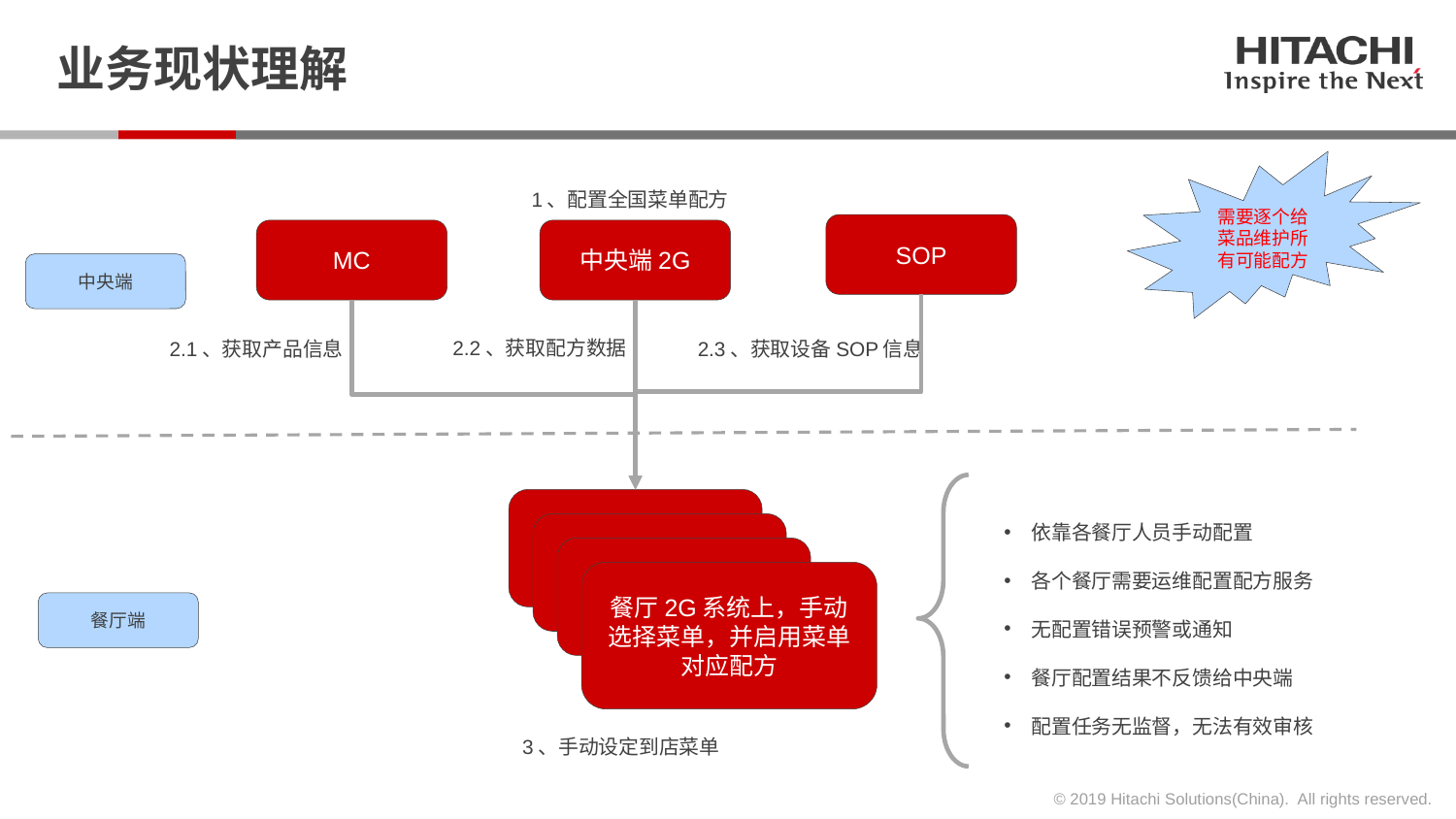

# 业务现状理解
需要逐个给菜品维护所有可能配方
1、配置全国菜单配方
SOP
MC
中央端2G

中央端
2.2、获取配方数据
2.3、获取设备SOP信息
2.1、获取产品信息

依靠各餐厅人员手动配置
各个餐厅需要运维配置配方服务
无配置错误预警或通知
餐厅配置结果不反馈给中央端
配置任务无监督，无法有效审核

餐厅2G系统上，手动选择菜单，并启用菜单对应配方
餐厅端
3、手动设定到店菜单